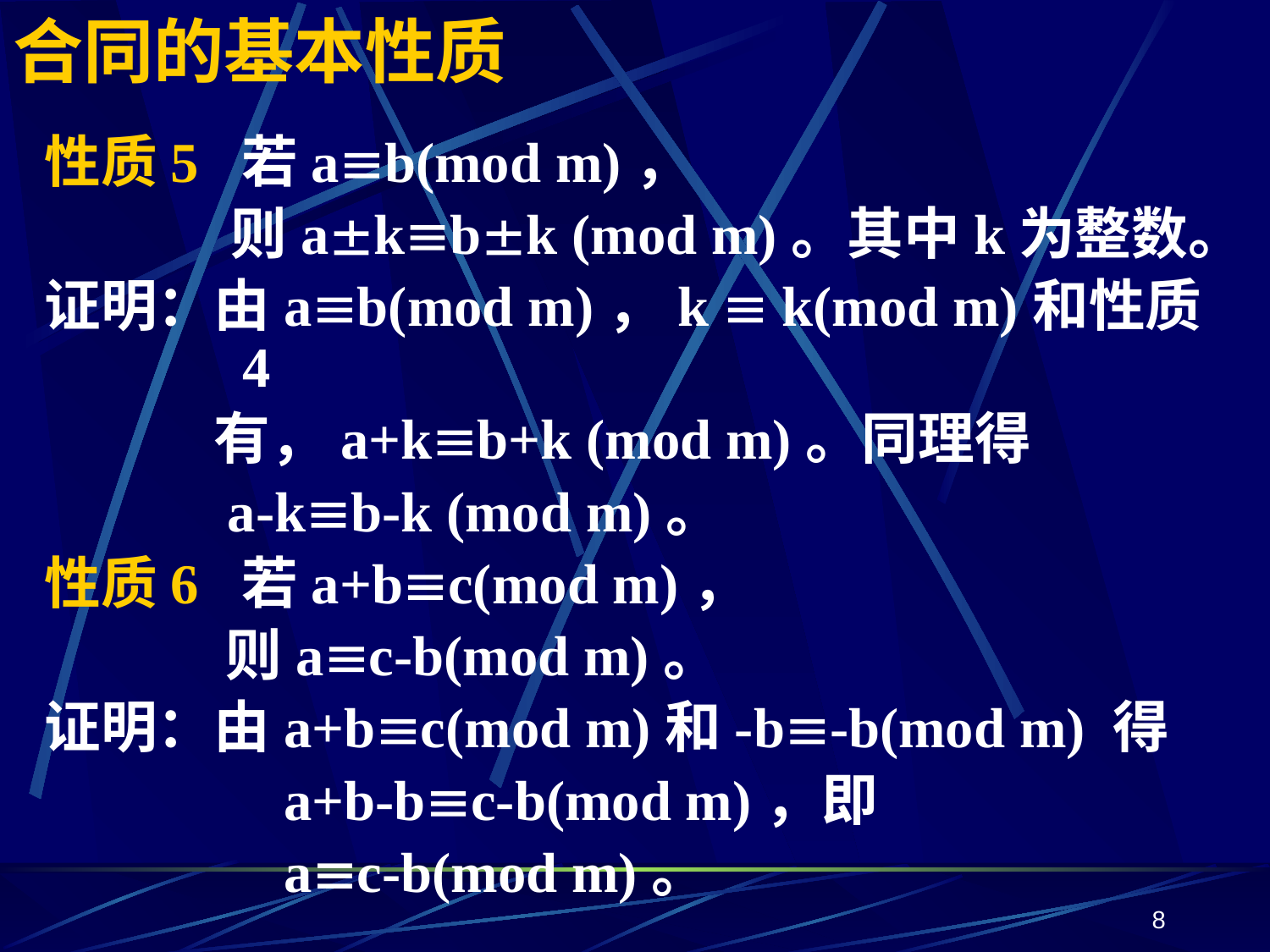

# 合同的基本性质
性质5  若a≡b(mod m)，
         　则a±k≡b±k (mod m)。其中k为整数。
证明：由a≡b(mod m)，k ≡ k(mod m)和性质4
　　　有，a+k≡b+k (mod m)。同理得
　　　a-k≡b-k (mod m)。
性质6  若a+b≡c(mod m)，
             则a≡c-b(mod m)。
证明：由a+b≡c(mod m)和-b≡-b(mod m) 得
　　　　a+b-b≡c-b(mod m)，即
　　　　a≡c-b(mod m)。

8